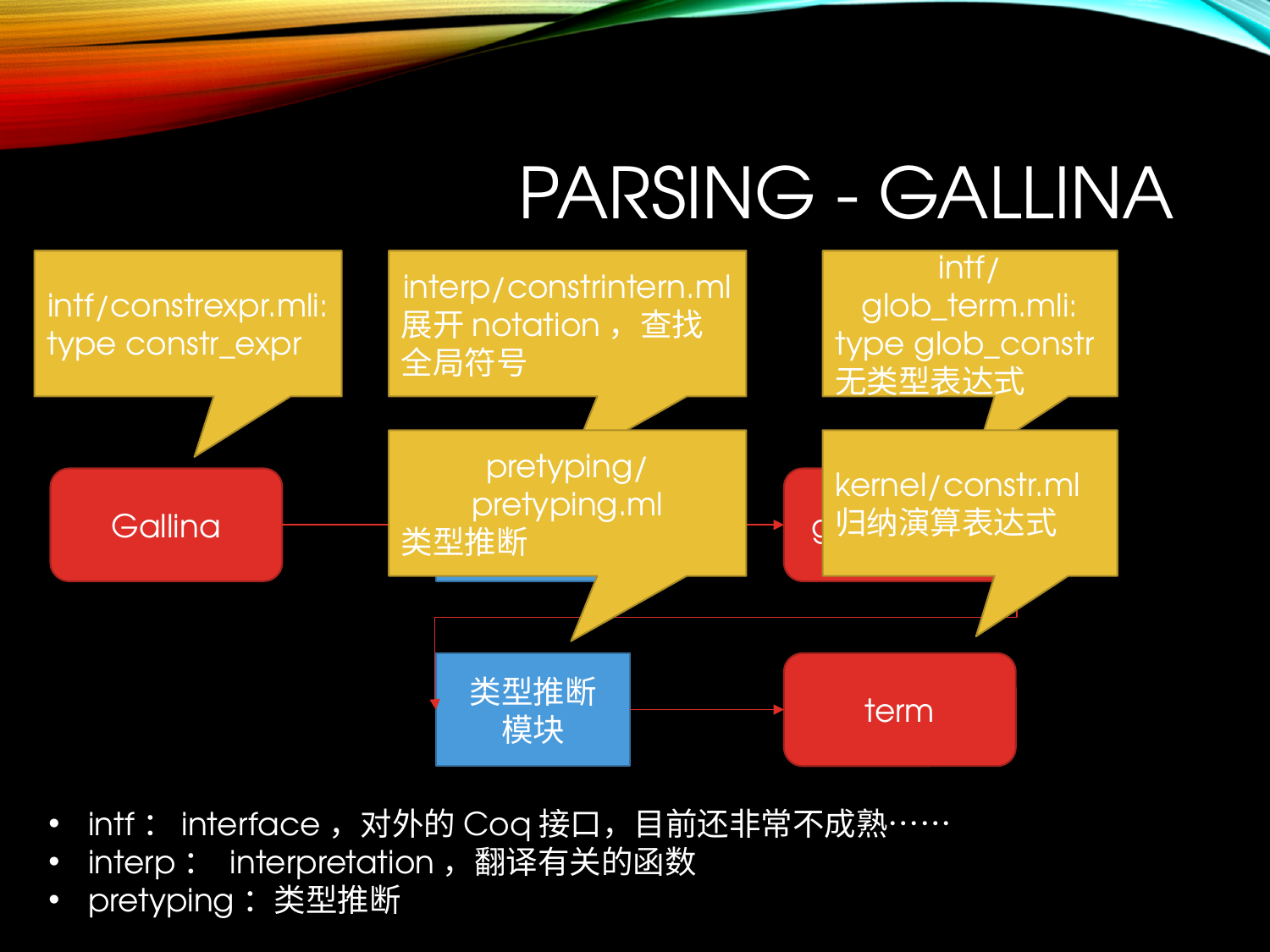

# Parsing - Gallina
intf/constrexpr.mli:
type constr_expr
interp/constrintern.ml
展开notation，查找全局符号
intf/glob_term.mli:
type glob_constr
无类型表达式
pretyping/pretyping.ml
类型推断
kernel/constr.ml
归纳演算表达式
Gallina
global term
翻译模块
类型推断
模块
term
intf：interface，对外的Coq接口，目前还非常不成熟……
interp： interpretation，翻译有关的函数
pretyping：类型推断